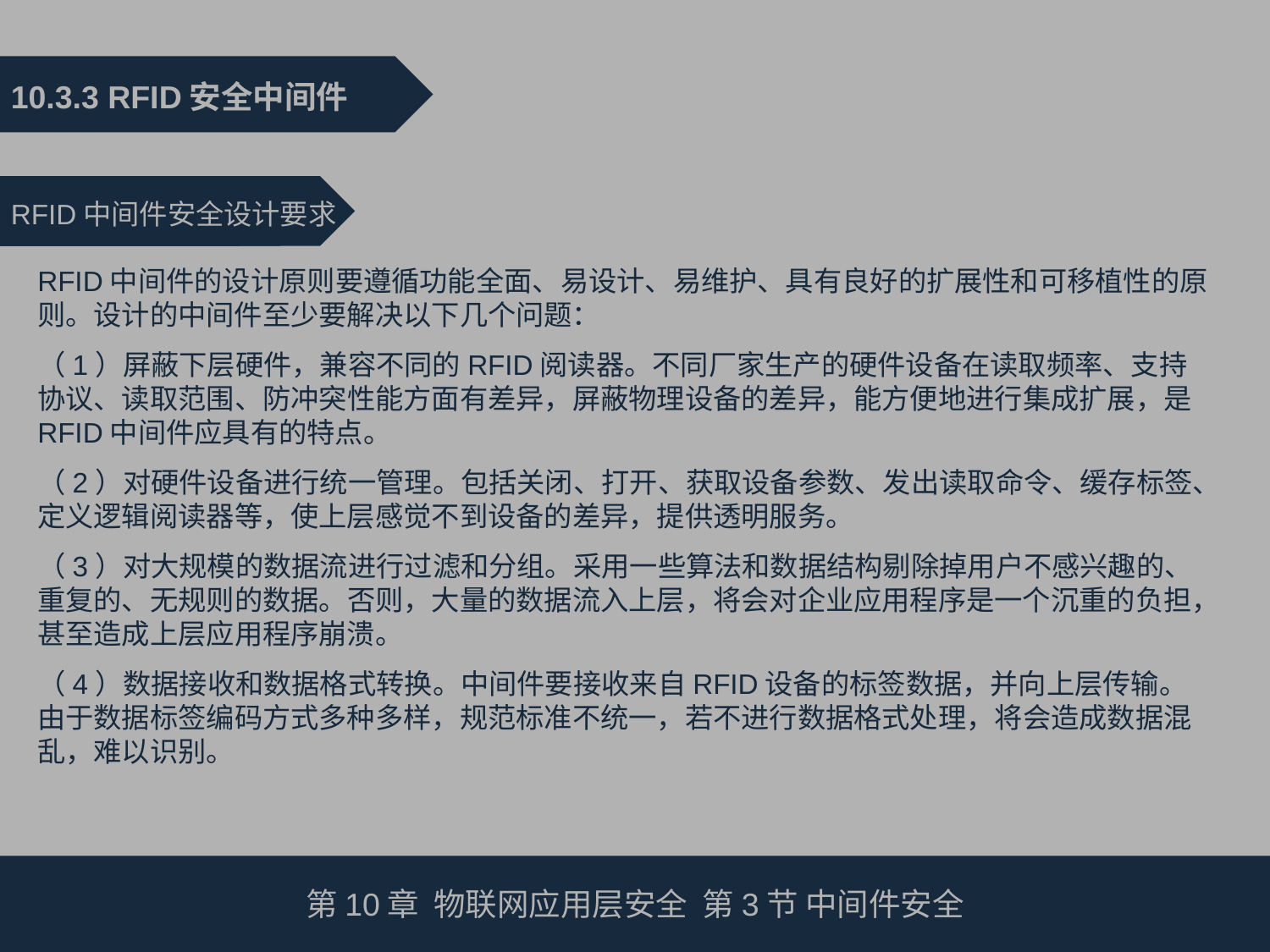

10.3.3 RFID安全中间件

RFID中间件安全设计要求
RFID中间件的设计原则要遵循功能全面、易设计、易维护、具有良好的扩展性和可移植性的原则。设计的中间件至少要解决以下几个问题：
（1）屏蔽下层硬件，兼容不同的RFID阅读器。不同厂家生产的硬件设备在读取频率、支持协议、读取范围、防冲突性能方面有差异，屏蔽物理设备的差异，能方便地进行集成扩展，是RFID中间件应具有的特点。
（2）对硬件设备进行统一管理。包括关闭、打开、获取设备参数、发出读取命令、缓存标签、定义逻辑阅读器等，使上层感觉不到设备的差异，提供透明服务。
（3）对大规模的数据流进行过滤和分组。采用一些算法和数据结构剔除掉用户不感兴趣的、重复的、无规则的数据。否则，大量的数据流入上层，将会对企业应用程序是一个沉重的负担，甚至造成上层应用程序崩溃。
（4）数据接收和数据格式转换。中间件要接收来自RFID设备的标签数据，并向上层传输。由于数据标签编码方式多种多样，规范标准不统一，若不进行数据格式处理，将会造成数据混乱，难以识别。